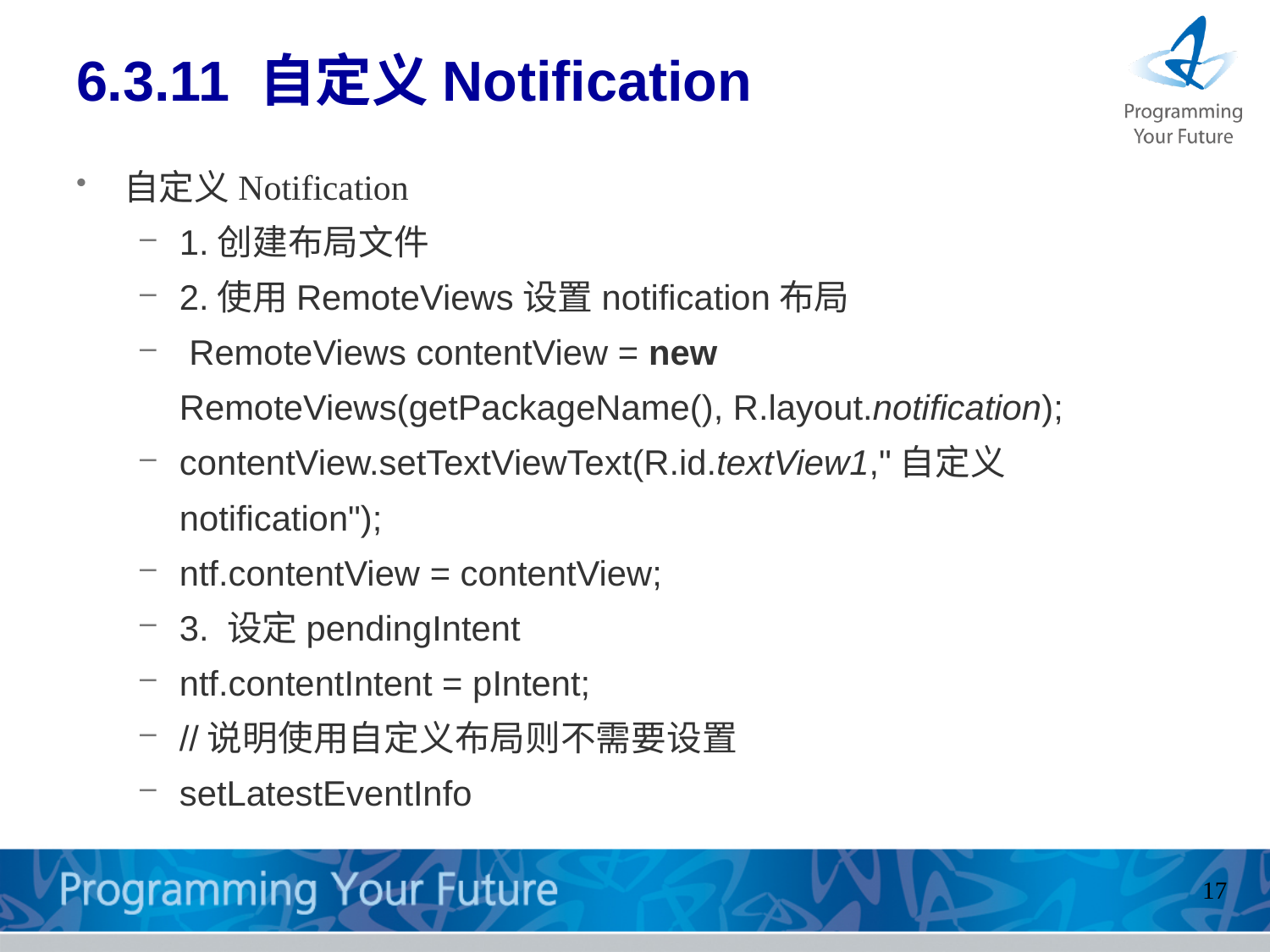

# 6.3.11 自定义Notification
自定义Notification
1.创建布局文件
2.使用RemoteViews设置notification布局
 RemoteViews contentView = new RemoteViews(getPackageName(), R.layout.notification);
contentView.setTextViewText(R.id.textView1,"自定义notification");
ntf.contentView = contentView;
3. 设定pendingIntent
ntf.contentIntent = pIntent;
//说明使用自定义布局则不需要设置
setLatestEventInfo